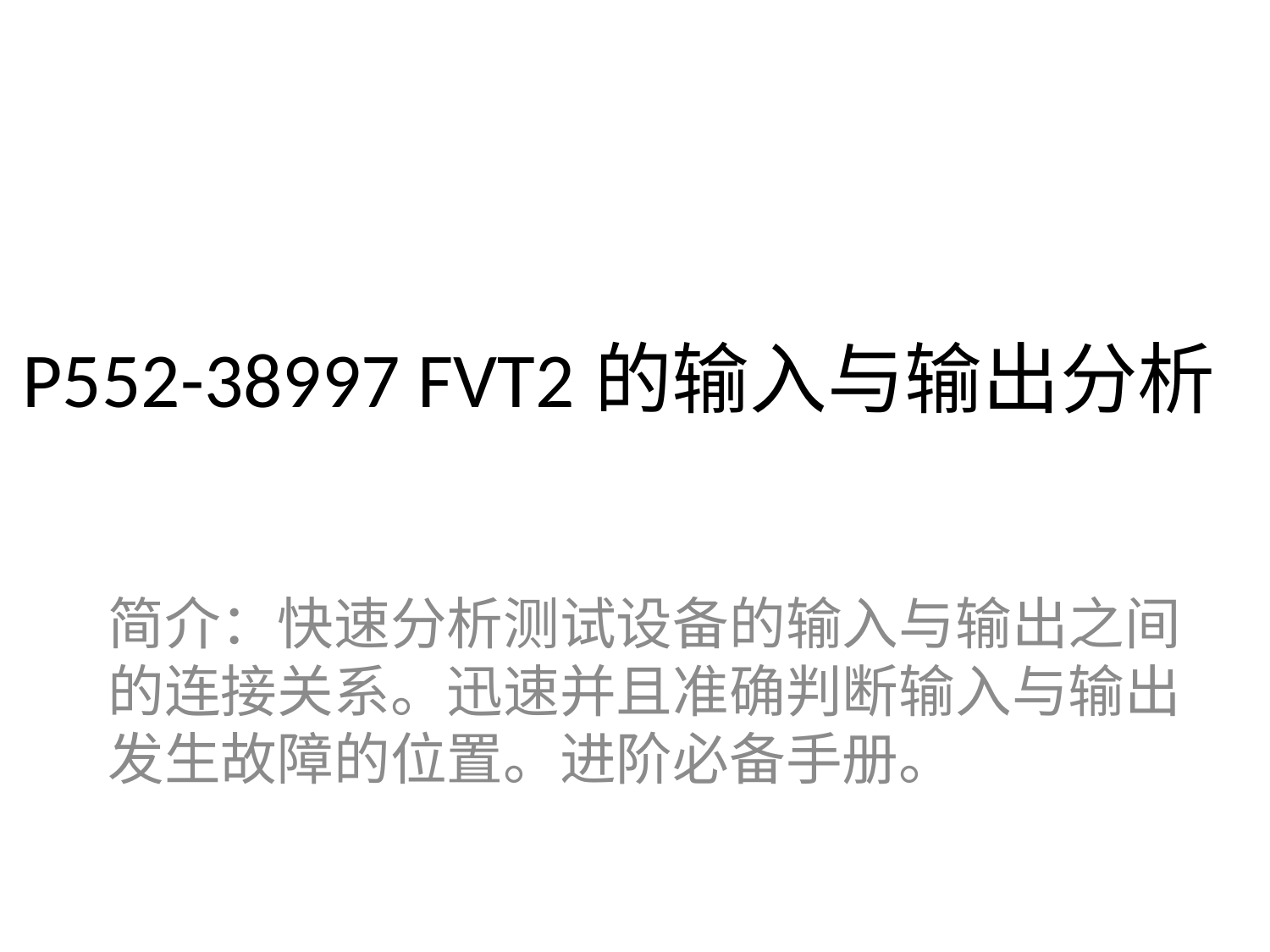

# P552-38997 FVT2的输入与输出分析
简介：快速分析测试设备的输入与输出之间的连接关系。迅速并且准确判断输入与输出发生故障的位置。进阶必备手册。